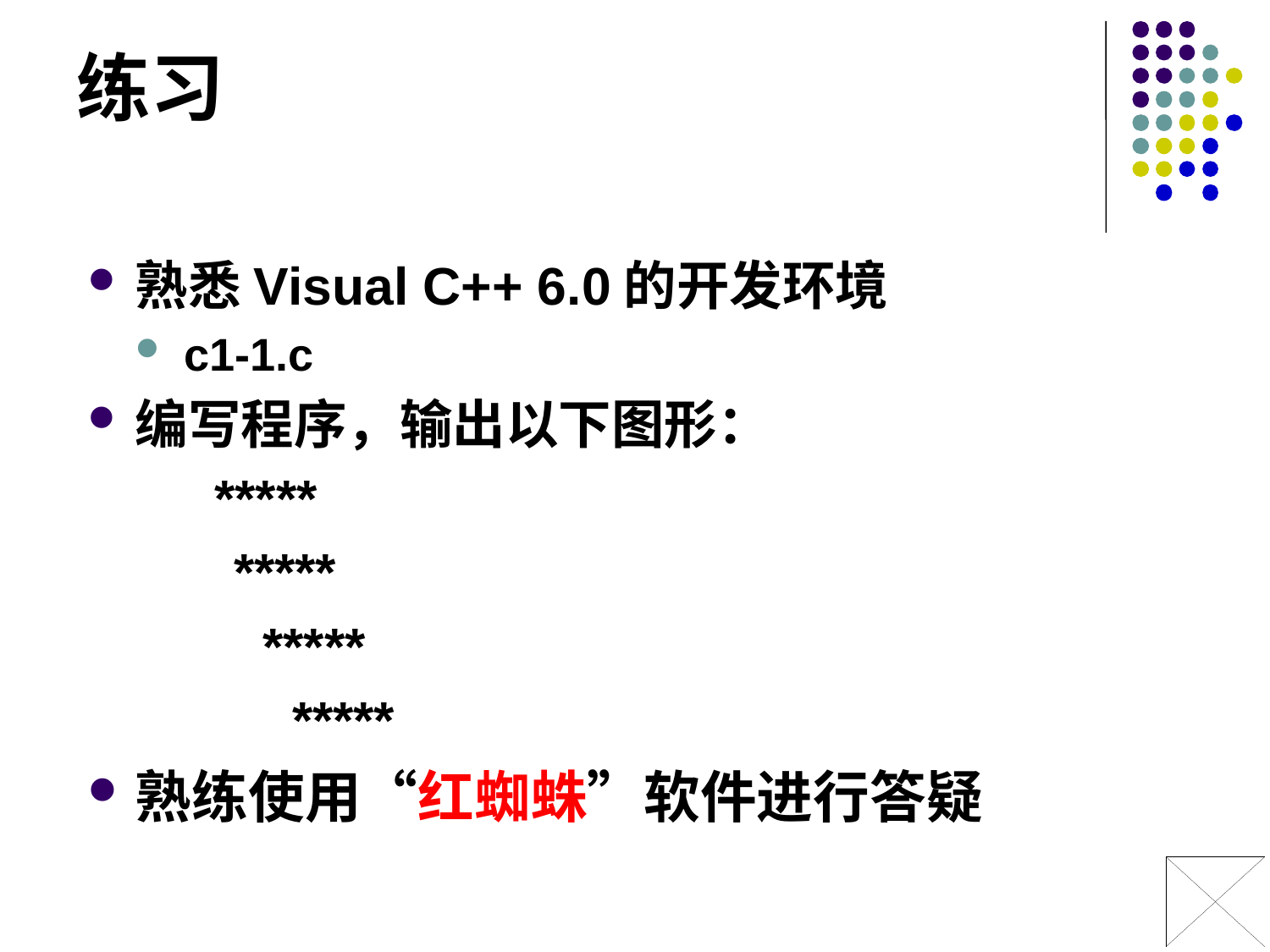

练习
熟悉Visual C++ 6.0的开发环境
c1-1.c
编写程序，输出以下图形：
	*****
          *****
            *****
              *****
熟练使用“红蜘蛛”软件进行答疑